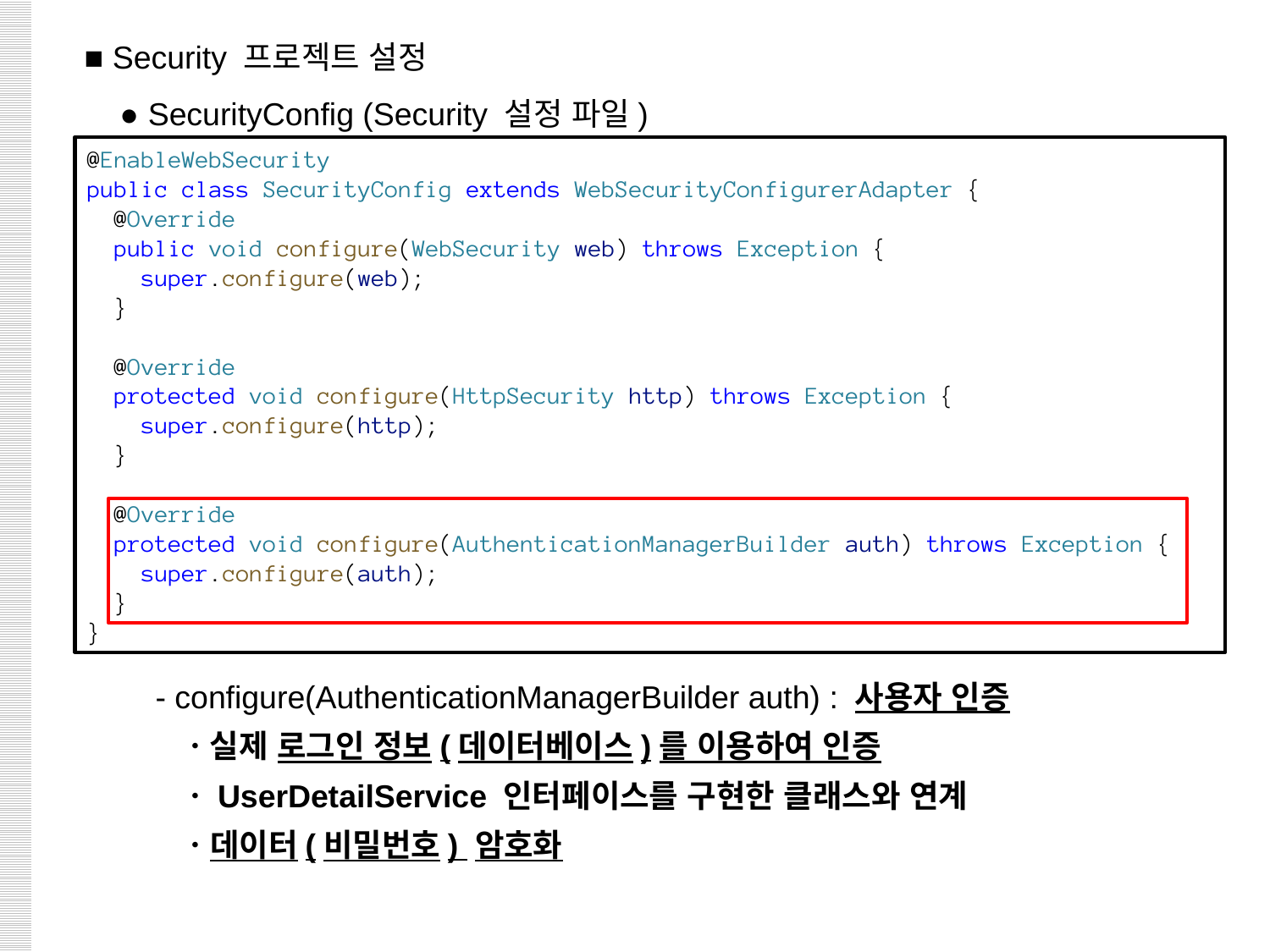

■ Security 프로젝트 설정
    ● SecurityConfig (Security 설정 파일)

        - configure(AuthenticationManagerBuilder auth) : 사용자 인증
          ㆍ실제 로그인 정보(데이터베이스)를 이용하여 인증
          ㆍUserDetailService 인터페이스를 구현한 클래스와 연계
          ㆍ데이터(비밀번호) 암호화
@EnableWebSecurity
public class SecurityConfig extends WebSecurityConfigurerAdapter {
  @Override
  public void configure(WebSecurity web) throws Exception {
    super.configure(web);
  }
  @Override
  protected void configure(HttpSecurity http) throws Exception {
    super.configure(http);
  }
  @Override
  protected void configure(AuthenticationManagerBuilder auth) throws Exception {
    super.configure(auth);
  }
}